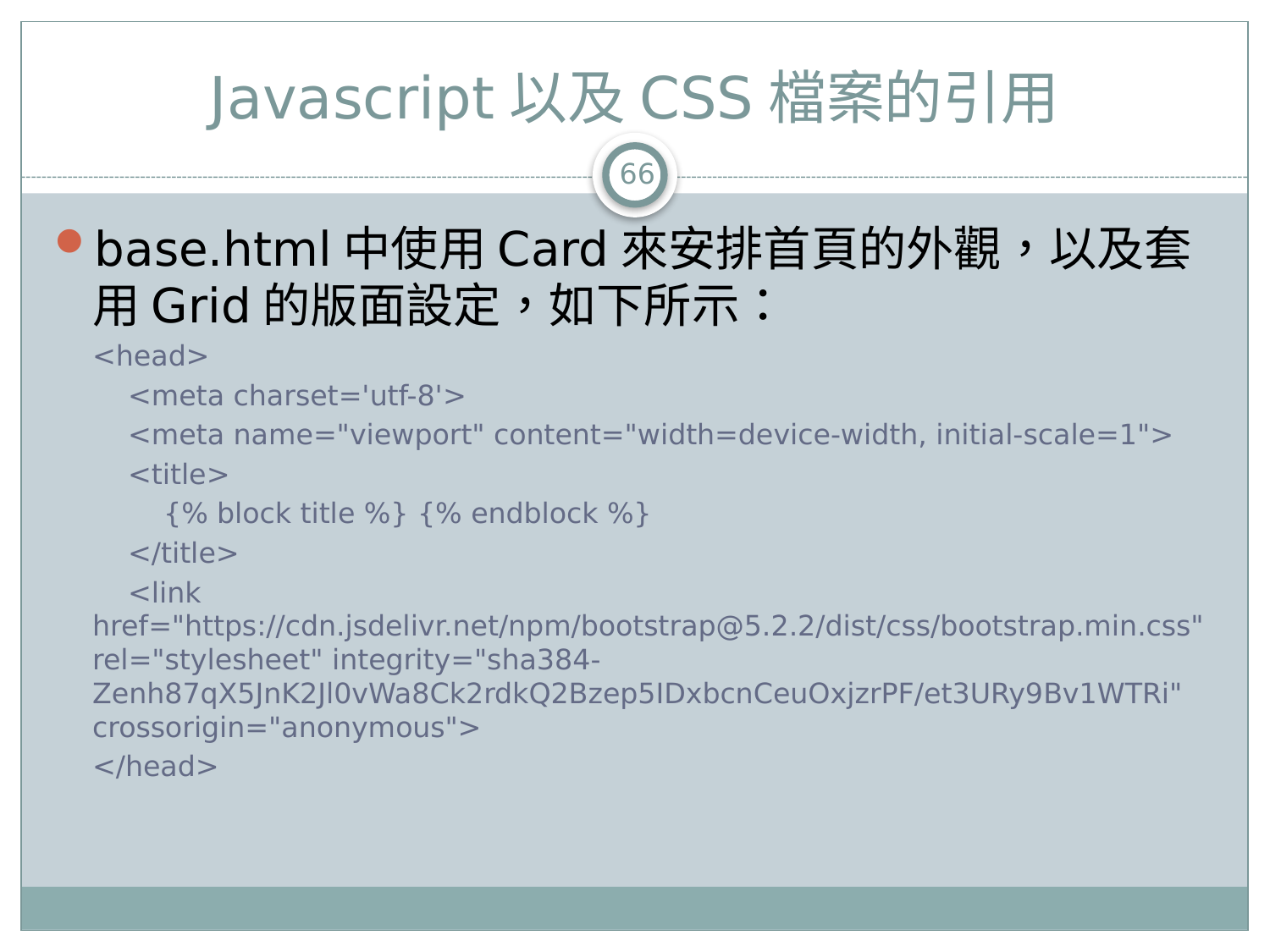

# Javascript以及CSS檔案的引用
66
base.html中使用Card來安排首頁的外觀，以及套用Grid的版面設定，如下所示：
<head>
    <meta charset='utf-8'>
    <meta name="viewport" content="width=device-width, initial-scale=1">
    <title>
        {% block title %} {% endblock %}
    </title>
    <link href="https://cdn.jsdelivr.net/npm/bootstrap@5.2.2/dist/css/bootstrap.min.css" rel="stylesheet" integrity="sha384-Zenh87qX5JnK2Jl0vWa8Ck2rdkQ2Bzep5IDxbcnCeuOxjzrPF/et3URy9Bv1WTRi" crossorigin="anonymous">
</head>